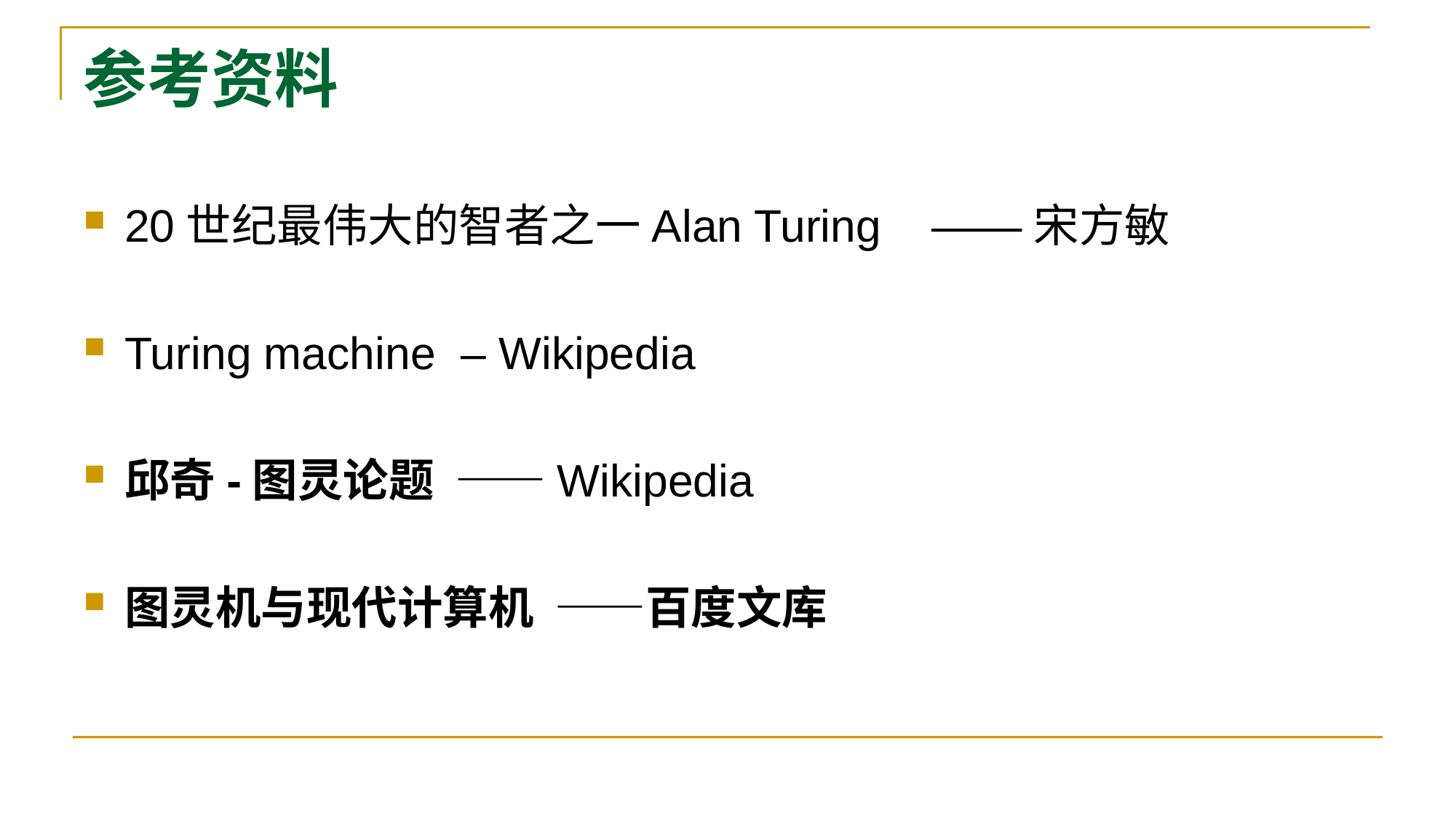

# 参考资料
20世纪最伟大的智者之一Alan Turing    ——宋方敏

Turing machine  – Wikipedia

邱奇-图灵论题  ——Wikipedia

图灵机与现代计算机  ——百度文库